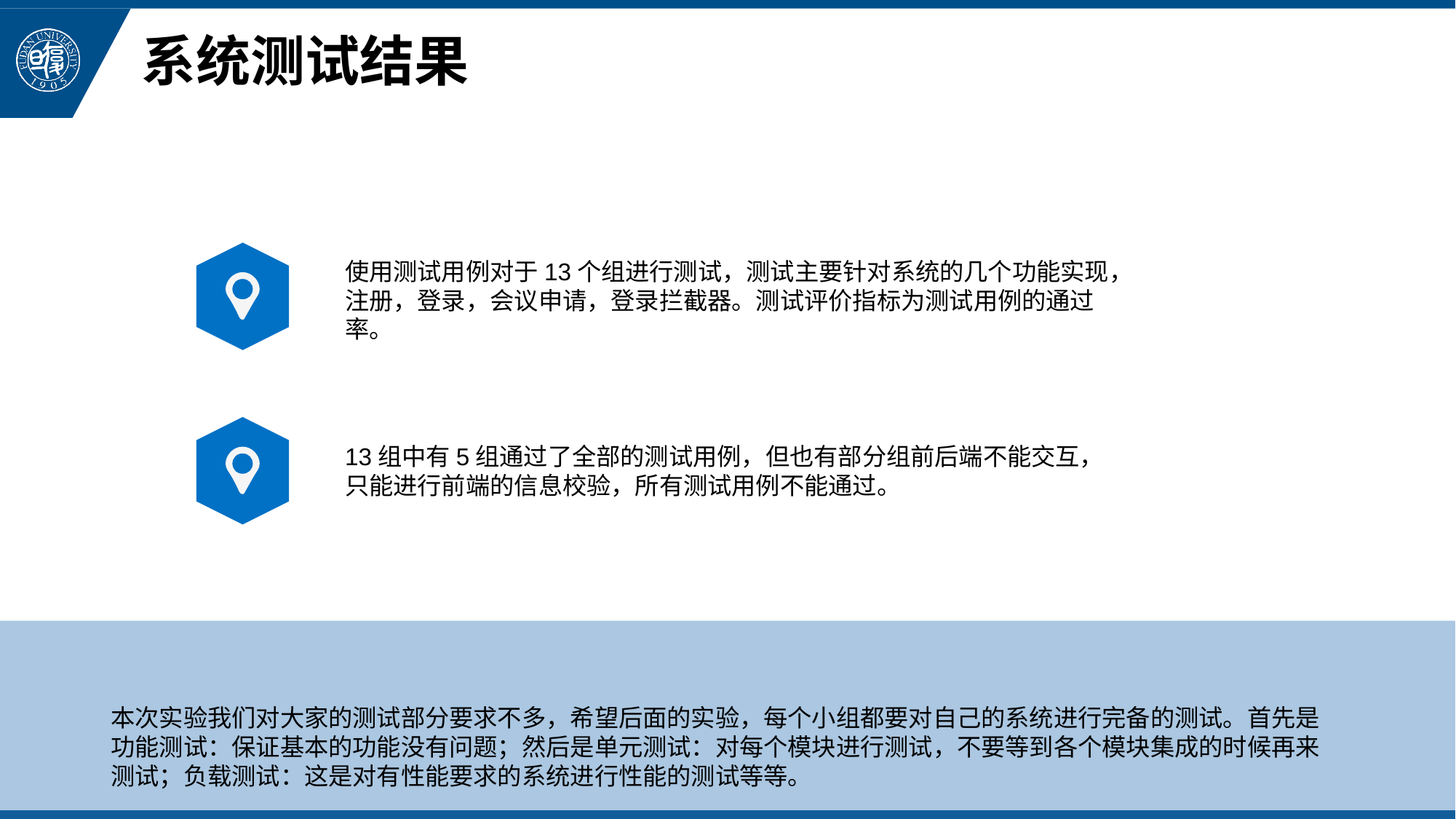

# 系统测试结果

使用测试用例对于13个组进行测试，测试主要针对系统的几个功能实现，注册，登录，会议申请，登录拦截器。测试评价指标为测试用例的通过率。

13组中有5组通过了全部的测试用例，但也有部分组前后端不能交互，只能进行前端的信息校验，所有测试用例不能通过。

本次实验我们对大家的测试部分要求不多，希望后面的实验，每个小组都要对自己的系统进行完备的测试。首先是功能测试：保证基本的功能没有问题；然后是单元测试：对每个模块进行测试，不要等到各个模块集成的时候再来测试；负载测试：这是对有性能要求的系统进行性能的测试等等。